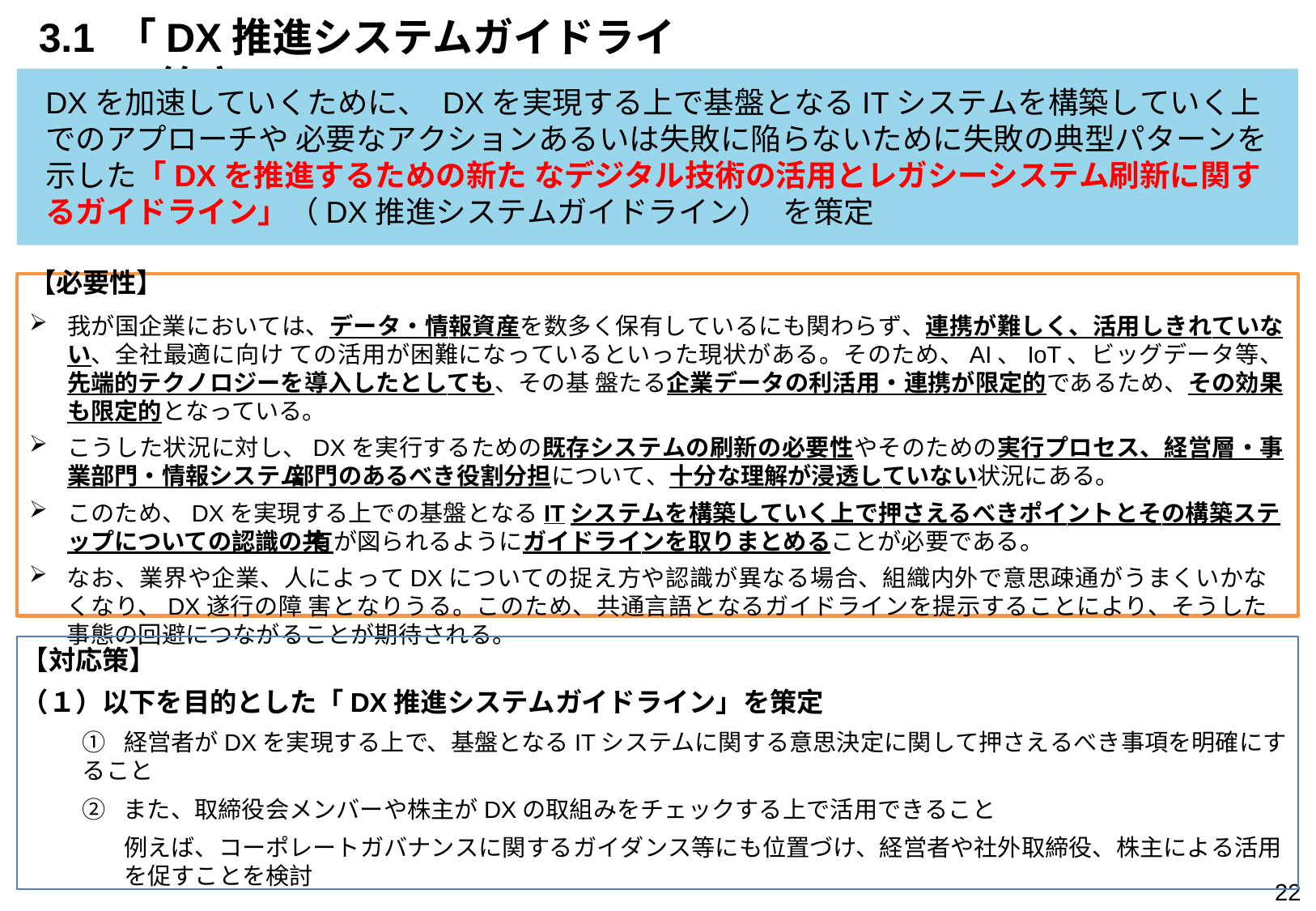

# 3.1 「DX推進システムガイドライン」の策定

DXを加速していくために、 DXを実現する上で基盤となるITシステムを構築していく上でのアプローチや 必要なアクションあるいは失敗に陥らないために失敗の典型パターンを示した「DXを推進するための新た なデジタル技術の活用とレガシーシステム刷新に関するガイドライン」（DX推進システムガイドライン）  を策定

【必要性】
我が国企業においては、データ・情報資産を数多く保有しているにも関わらず、連携が難しく、活用しきれていない、全社最適に向け ての活用が困難になっているといった現状がある。そのため、AI、IoT、ビッグデータ等、先端的テクノロジーを導入したとしても、その基 盤たる企業データの利活用・連携が限定的であるため、その効果も限定的となっている。
こうした状況に対し、DXを実行するための既存システムの刷新の必要性やそのための実行プロセス、経営層・事業部門・情報システム 部門のあるべき役割分担について、十分な理解が浸透していない状況にある。
このため、DXを実現する上での基盤となるITシステムを構築していく上で押さえるべきポイントとその構築ステップについての認識の共 有が図られるようにガイドラインを取りまとめることが必要である。
なお、業界や企業、人によってDXについての捉え方や認識が異なる場合、組織内外で意思疎通がうまくいかなくなり、DX遂行の障 害となりうる。このため、共通言語となるガイドラインを提示することにより、そうした事態の回避につながることが期待される。

【対応策】
（１）以下を目的とした「DX推進システムガイドライン」を策定
① 経営者がDXを実現する上で、基盤となるITシステムに関する意思決定に関して押さえるべき事項を明確にすること
② また、取締役会メンバーや株主がDXの取組みをチェックする上で活用できること
例えば、コーポレートガバナンスに関するガイダンス等にも位置づけ、経営者や社外取締役、株主による活用を促すことを検討
22